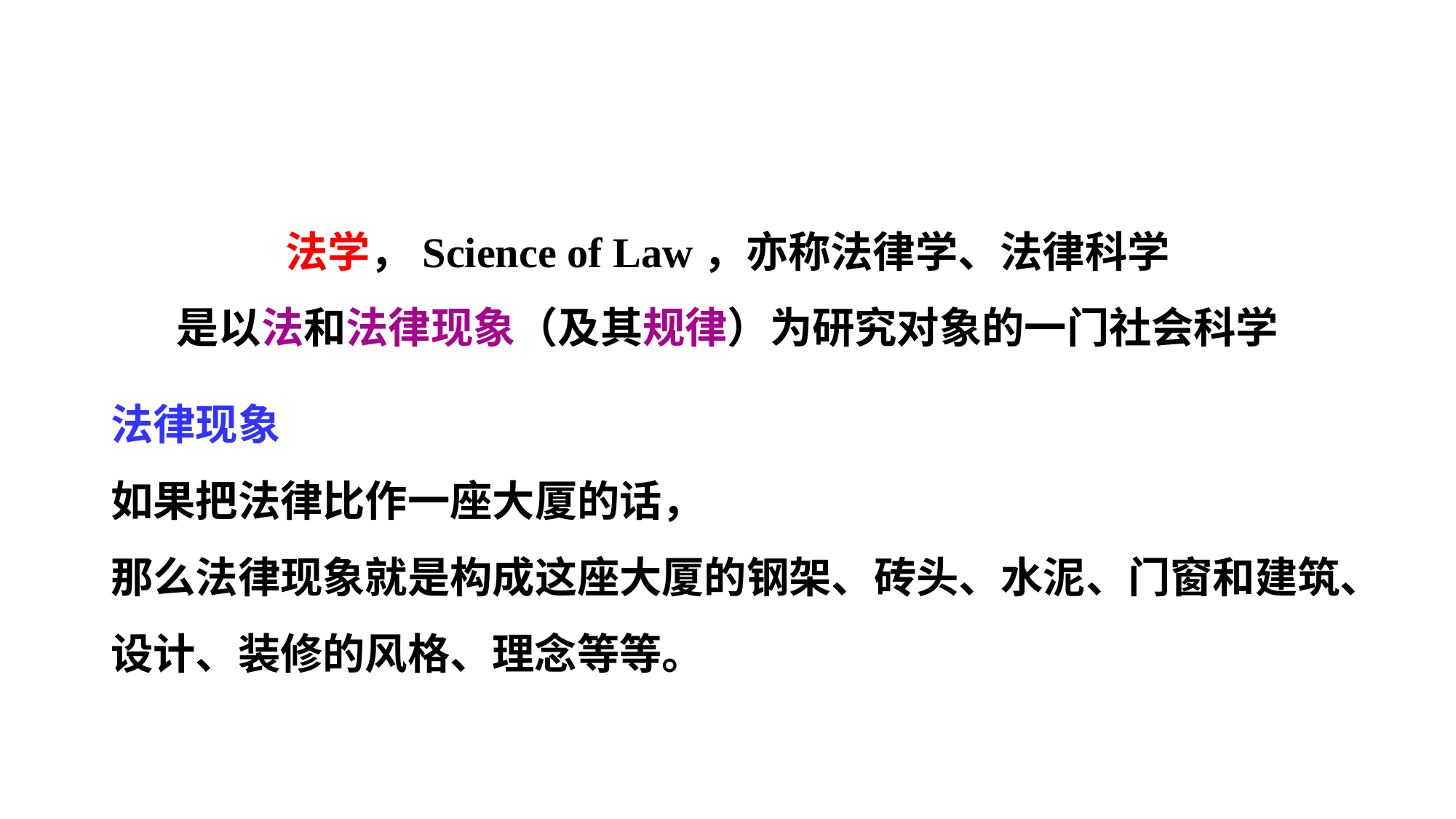

法学，Science of Law，亦称法律学、法律科学
是以法和法律现象（及其规律）为研究对象的一门社会科学
法律现象
如果把法律比作一座大厦的话，
那么法律现象就是构成这座大厦的钢架、砖头、水泥、门窗和建筑、设计、装修的风格、理念等等。